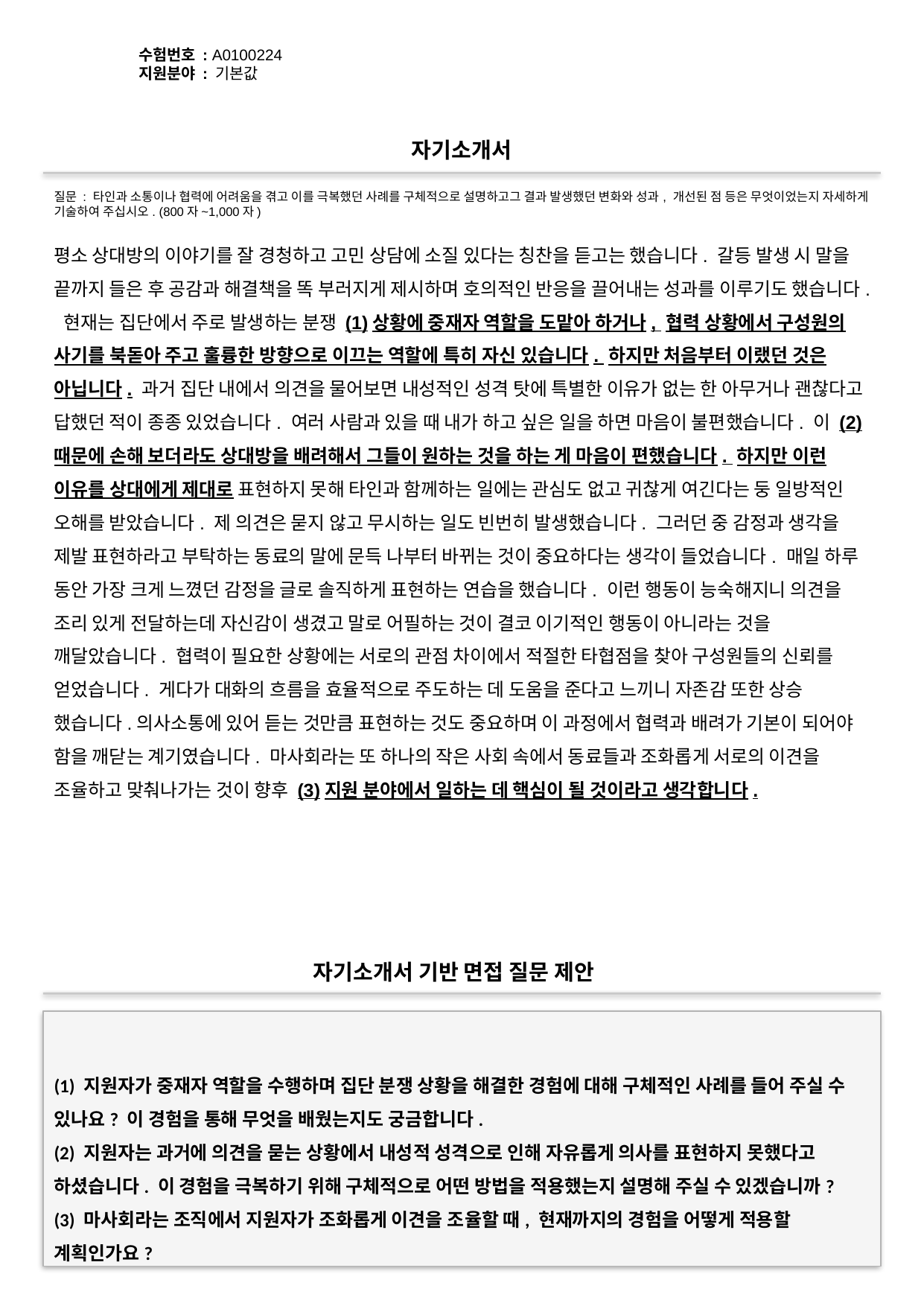

수험번호 : A0100224
지원분야 : 기본값
#

자기소개서

질문 : 타인과 소통이나 협력에 어려움을 겪고 이를 극복했던 사례를 구체적으로 설명하고그 결과 발생했던 변화와 성과, 개선된 점 등은 무엇이었는지 자세하게 기술하여 주십시오. (800자~1,000자)

평소 상대방의 이야기를 잘 경청하고 고민 상담에 소질 있다는 칭찬을 듣고는 했습니다. 갈등 발생 시 말을 끝까지 들은 후 공감과 해결책을 똑 부러지게 제시하며 호의적인 반응을 끌어내는 성과를 이루기도 했습니다. 현재는 집단에서 주로 발생하는 분쟁 (1)상황에 중재자 역할을 도맡아 하거나, 협력 상황에서 구성원의 사기를 북돋아 주고 훌륭한 방향으로 이끄는 역할에 특히 자신 있습니다. 하지만 처음부터 이랬던 것은 아닙니다. 과거 집단 내에서 의견을 물어보면 내성적인 성격 탓에 특별한 이유가 없는 한 아무거나 괜찮다고 답했던 적이 종종 있었습니다. 여러 사람과 있을 때 내가 하고 싶은 일을 하면 마음이 불편했습니다. 이 (2)때문에 손해 보더라도 상대방을 배려해서 그들이 원하는 것을 하는 게 마음이 편했습니다. 하지만 이런 이유를 상대에게 제대로 표현하지 못해 타인과 함께하는 일에는 관심도 없고 귀찮게 여긴다는 둥 일방적인 오해를 받았습니다. 제 의견은 묻지 않고 무시하는 일도 빈번히 발생했습니다. 그러던 중 감정과 생각을 제발 표현하라고 부탁하는 동료의 말에 문득 나부터 바뀌는 것이 중요하다는 생각이 들었습니다. 매일 하루 동안 가장 크게 느꼈던 감정을 글로 솔직하게 표현하는 연습을 했습니다. 이런 행동이 능숙해지니 의견을 조리 있게 전달하는데 자신감이 생겼고 말로 어필하는 것이 결코 이기적인 행동이 아니라는 것을 깨달았습니다. 협력이 필요한 상황에는 서로의 관점 차이에서 적절한 타협점을 찾아 구성원들의 신뢰를 얻었습니다. 게다가 대화의 흐름을 효율적으로 주도하는 데 도움을 준다고 느끼니 자존감 또한 상승 했습니다.의사소통에 있어 듣는 것만큼 표현하는 것도 중요하며 이 과정에서 협력과 배려가 기본이 되어야 함을 깨닫는 계기였습니다. 마사회라는 또 하나의 작은 사회 속에서 동료들과 조화롭게 서로의 이견을 조율하고 맞춰나가는 것이 향후 (3)지원 분야에서 일하는 데 핵심이 될 것이라고 생각합니다.

자기소개서 기반 면접 질문 제안

(1) 지원자가 중재자 역할을 수행하며 집단 분쟁 상황을 해결한 경험에 대해 구체적인 사례를 들어 주실 수 있나요? 이 경험을 통해 무엇을 배웠는지도 궁금합니다.
(2) 지원자는 과거에 의견을 묻는 상황에서 내성적 성격으로 인해 자유롭게 의사를 표현하지 못했다고 하셨습니다. 이 경험을 극복하기 위해 구체적으로 어떤 방법을 적용했는지 설명해 주실 수 있겠습니까?
(3) 마사회라는 조직에서 지원자가 조화롭게 이견을 조율할 때, 현재까지의 경험을 어떻게 적용할 계획인가요?